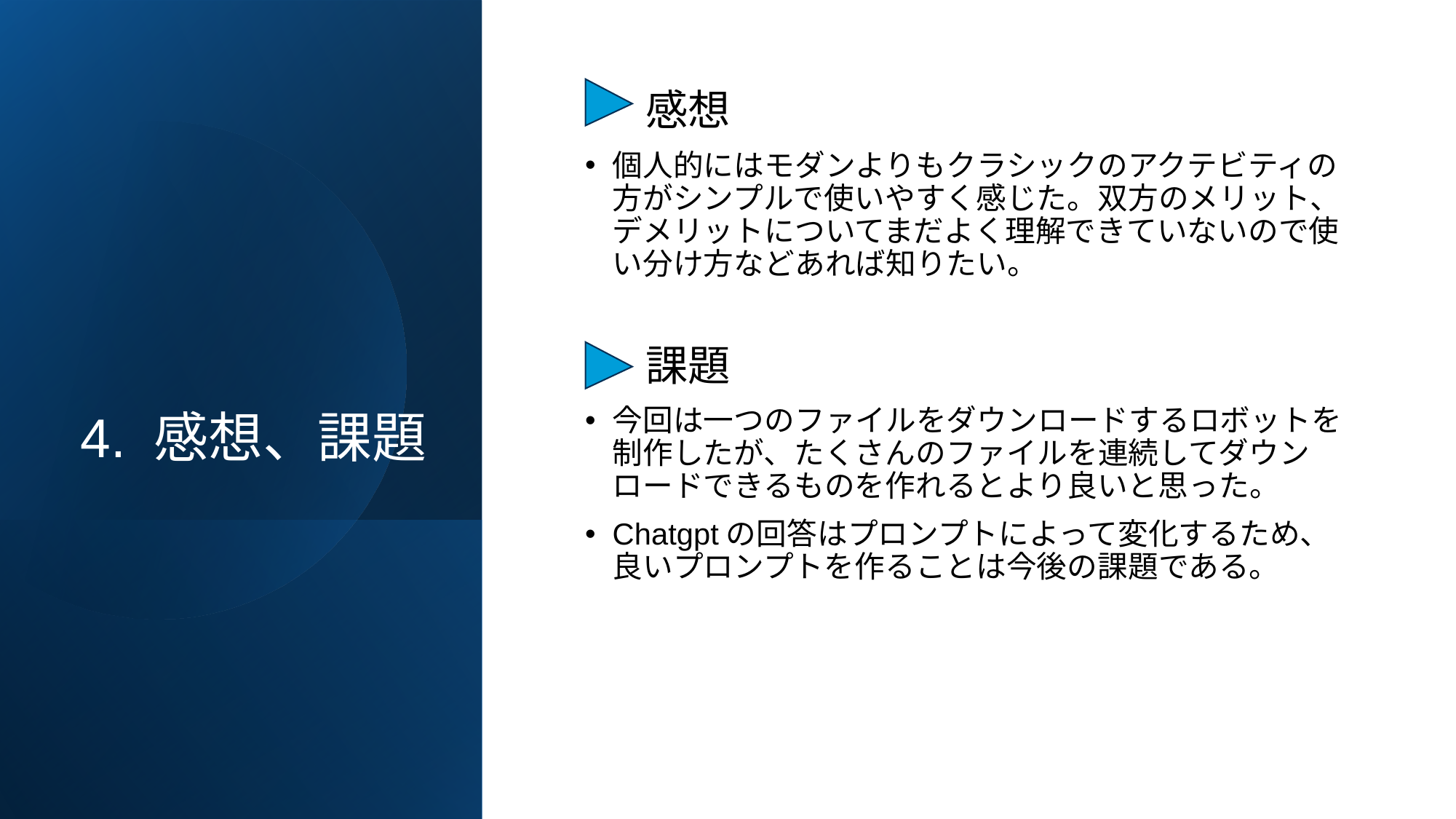

# 4. 感想、課題
　　感想
個人的にはモダンよりもクラシックのアクテビティの方がシンプルで使いやすく感じた。双方のメリット、デメリットについてまだよく理解できていないので使い分け方などあれば知りたい。

　　課題
今回は一つのファイルをダウンロードするロボットを制作したが、たくさんのファイルを連続してダウンロードできるものを作れるとより良いと思った。
Chatgptの回答はプロンプトによって変化するため、良いプロンプトを作ることは今後の課題である。